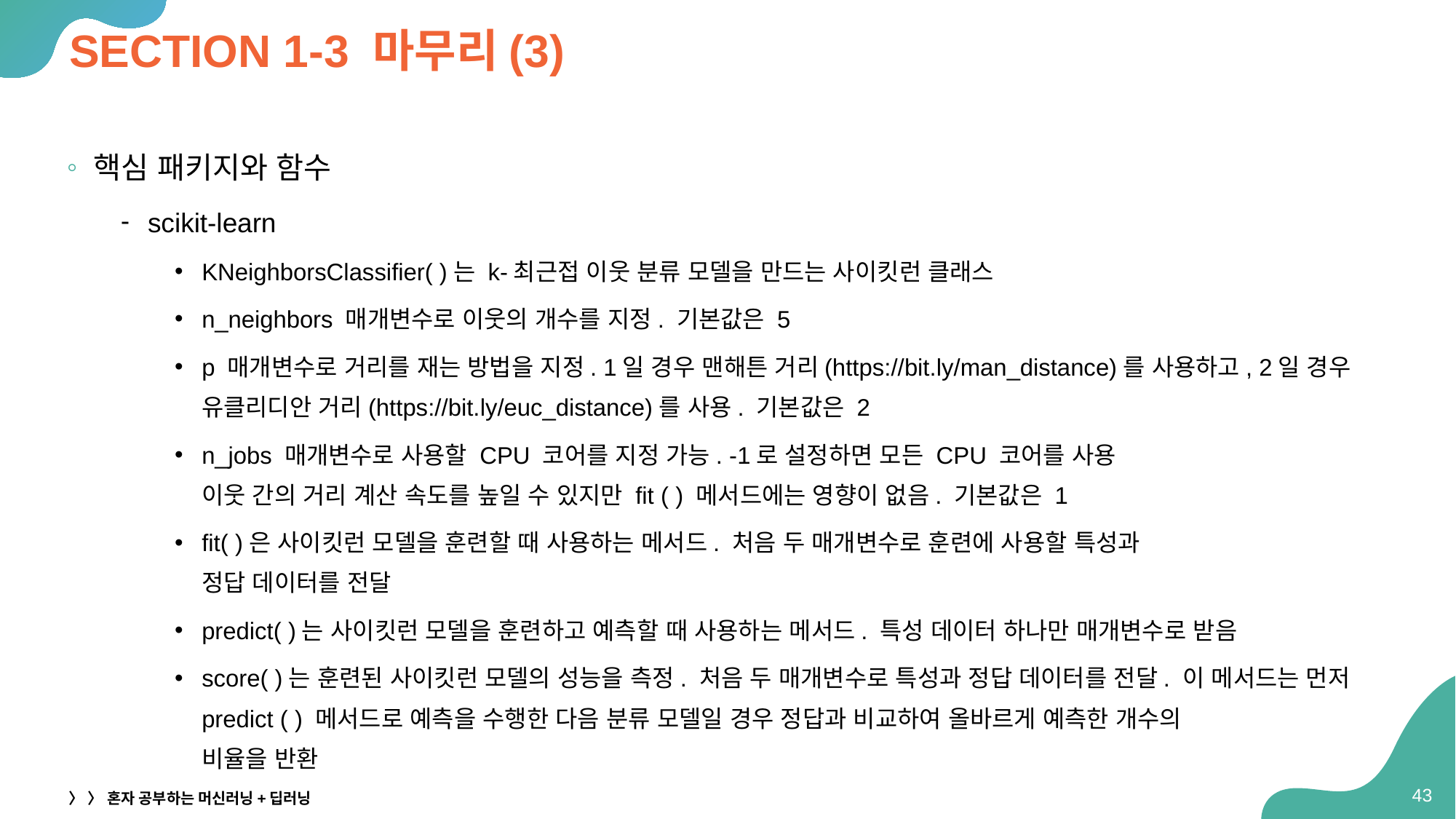

# SECTION 1-3 마무리(3)
핵심 패키지와 함수
scikit-learn
KNeighborsClassifier( )는 k-최근접 이웃 분류 모델을 만드는 사이킷런 클래스
n_neighbors 매개변수로 이웃의 개수를 지정. 기본값은 5
p 매개변수로 거리를 재는 방법을 지정. 1일 경우 맨해튼 거리(https://bit.ly/man_distance)를 사용하고, 2일 경우 유클리디안 거리(https://bit.ly/euc_distance)를 사용. 기본값은 2
n_jobs 매개변수로 사용할 CPU 코어를 지정 가능. -1로 설정하면 모든 CPU 코어를 사용
이웃 간의 거리 계산 속도를 높일 수 있지만 fit ( ) 메서드에는 영향이 없음. 기본값은 1
fit( )은 사이킷런 모델을 훈련할 때 사용하는 메서드. 처음 두 매개변수로 훈련에 사용할 특성과
정답 데이터를 전달
predict( )는 사이킷런 모델을 훈련하고 예측할 때 사용하는 메서드. 특성 데이터 하나만 매개변수로 받음
score( )는 훈련된 사이킷런 모델의 성능을 측정. 처음 두 매개변수로 특성과 정답 데이터를 전달. 이 메서드는 먼저 predict ( ) 메서드로 예측을 수행한 다음 분류 모델일 경우 정답과 비교하여 올바르게 예측한 개수의
비율을 반환
43
〉 〉 혼자 공부하는 머신러닝+딥러닝